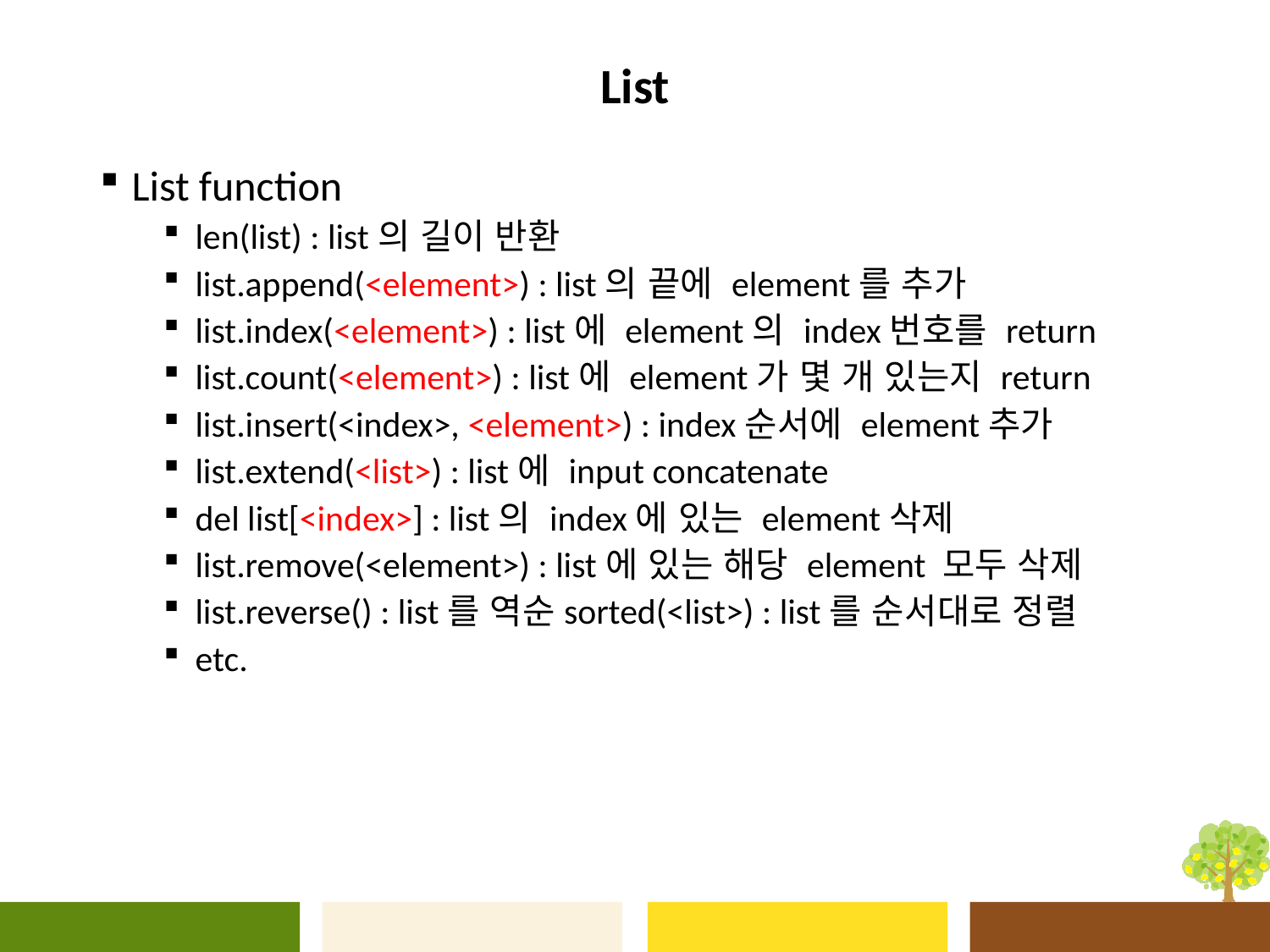

# List
List function
len(list) : list의 길이 반환
list.append(<element>) : list의 끝에 element를 추가
list.index(<element>) : list에 element의 index번호를 return
list.count(<element>) : list에 element가 몇 개 있는지 return
list.insert(<index>, <element>) : index순서에 element추가
list.extend(<list>) : list에 input concatenate
del list[<index>] : list의 index에 있는 element삭제
list.remove(<element>) : list에 있는 해당 element 모두 삭제
list.reverse() : list를 역순sorted(<list>) : list를 순서대로 정렬
etc.